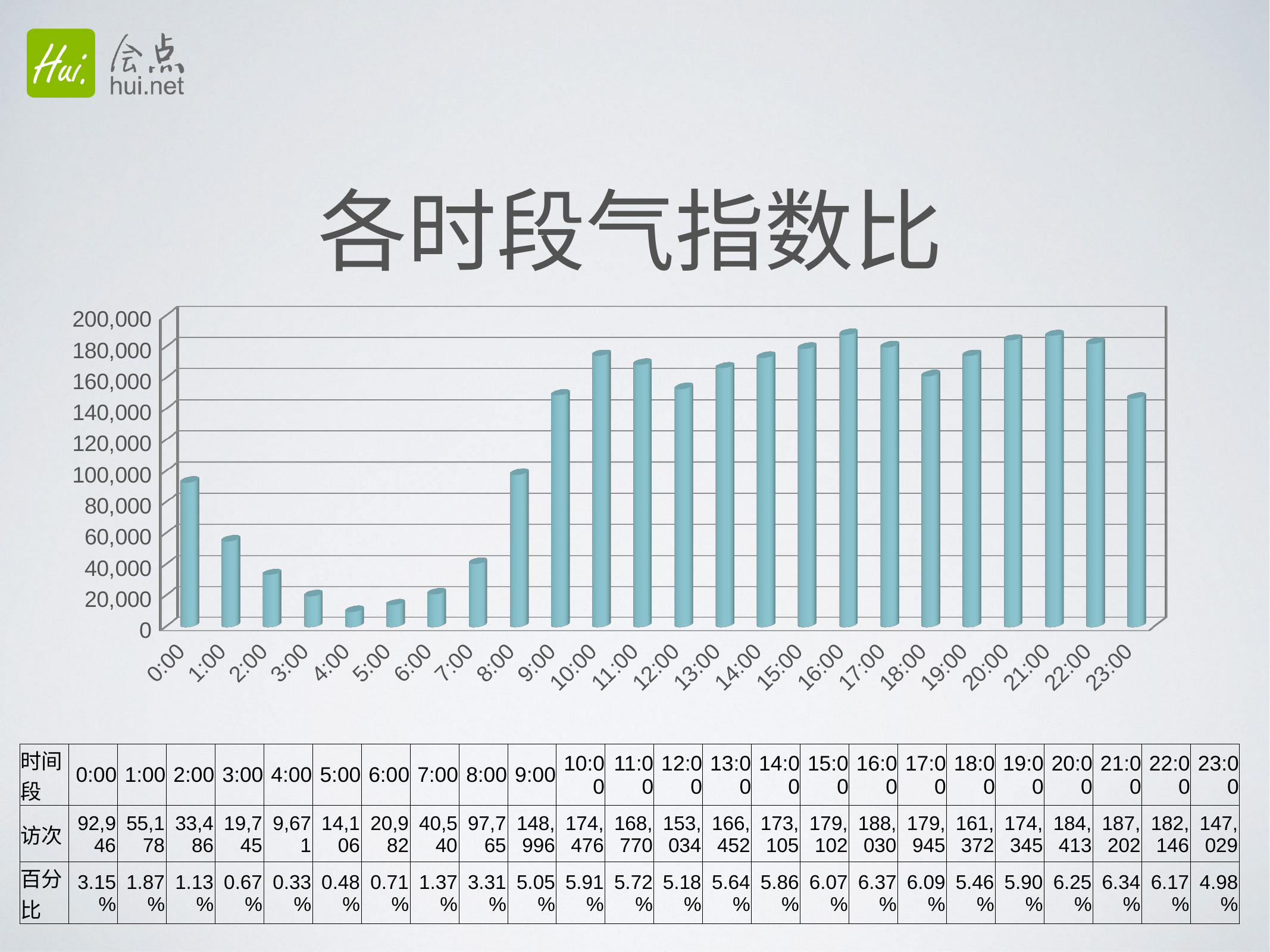

# 各时段气指数比

[unsupported chart]

| 时间段 | 0:00 | 1:00 | 2:00 | 3:00 | 4:00 | 5:00 | 6:00 | 7:00 | 8:00 | 9:00 | 10:00 | 11:00 | 12:00 | 13:00 | 14:00 | 15:00 | 16:00 | 17:00 | 18:00 | 19:00 | 20:00 | 21:00 | 22:00 | 23:00 |
| --- | --- | --- | --- | --- | --- | --- | --- | --- | --- | --- | --- | --- | --- | --- | --- | --- | --- | --- | --- | --- | --- | --- | --- | --- |
| 访次 | 92,946 | 55,178 | 33,486 | 19,745 | 9,671 | 14,106 | 20,982 | 40,540 | 97,765 | 148,996 | 174,476 | 168,770 | 153,034 | 166,452 | 173,105 | 179,102 | 188,030 | 179,945 | 161,372 | 174,345 | 184,413 | 187,202 | 182,146 | 147,029 |
| 百分比 | 3.15% | 1.87% | 1.13% | 0.67% | 0.33% | 0.48% | 0.71% | 1.37% | 3.31% | 5.05% | 5.91% | 5.72% | 5.18% | 5.64% | 5.86% | 6.07% | 6.37% | 6.09% | 5.46% | 5.90% | 6.25% | 6.34% | 6.17% | 4.98% |